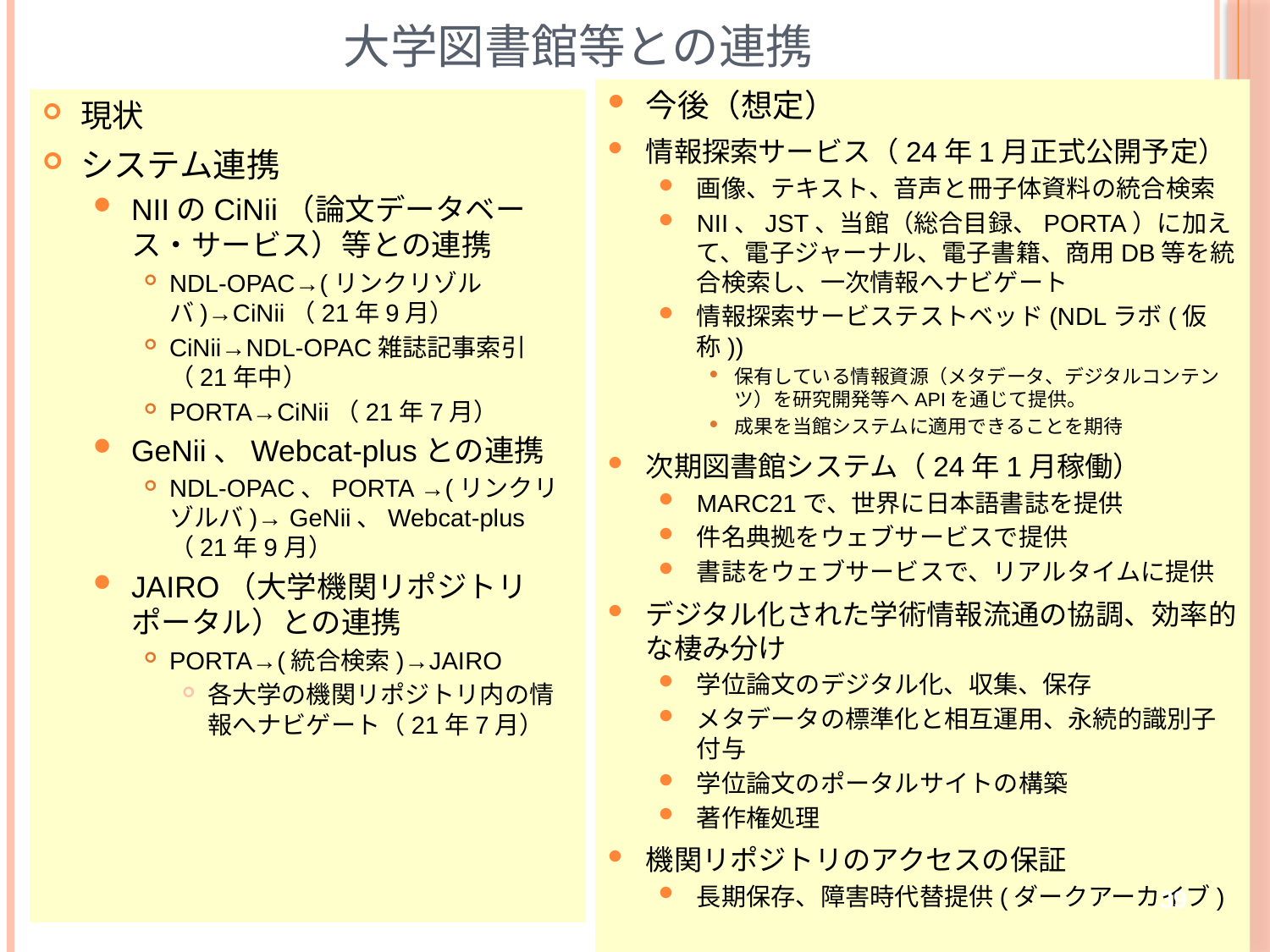

# 大学図書館等との連携
今後（想定）
情報探索サービス（24年1月正式公開予定）
画像、テキスト、音声と冊子体資料の統合検索
NII、JST、当館（総合目録、PORTA）に加えて、電子ジャーナル、電子書籍、商用DB等を統合検索し、一次情報へナビゲート
情報探索サービステストベッド(NDLラボ(仮称))
保有している情報資源（メタデータ、デジタルコンテンツ）を研究開発等へAPIを通じて提供。
成果を当館システムに適用できることを期待
次期図書館システム（24年1月稼働）
MARC21で、世界に日本語書誌を提供
件名典拠をウェブサービスで提供
書誌をウェブサービスで、リアルタイムに提供
デジタル化された学術情報流通の協調、効率的な棲み分け
学位論文のデジタル化、収集、保存
メタデータの標準化と相互運用、永続的識別子付与
学位論文のポータルサイトの構築
著作権処理
機関リポジトリのアクセスの保証
長期保存、障害時代替提供(ダークアーカイブ)
現状
システム連携
NIIのCiNii（論文データベース・サービス）等との連携
NDL-OPAC→(リンクリゾルバ)→CiNii（21年9月）
CiNii→NDL-OPAC雑誌記事索引（21年中）
PORTA→CiNii（21年7月）
GeNii、Webcat-plusとの連携
NDL-OPAC、PORTA →(リンクリゾルバ)→ GeNii、Webcat-plus （21年9月）
JAIRO（大学機関リポジトリポータル）との連携
PORTA→(統合検索)→JAIRO
各大学の機関リポジトリ内の情報へナビゲート（21年7月）
39